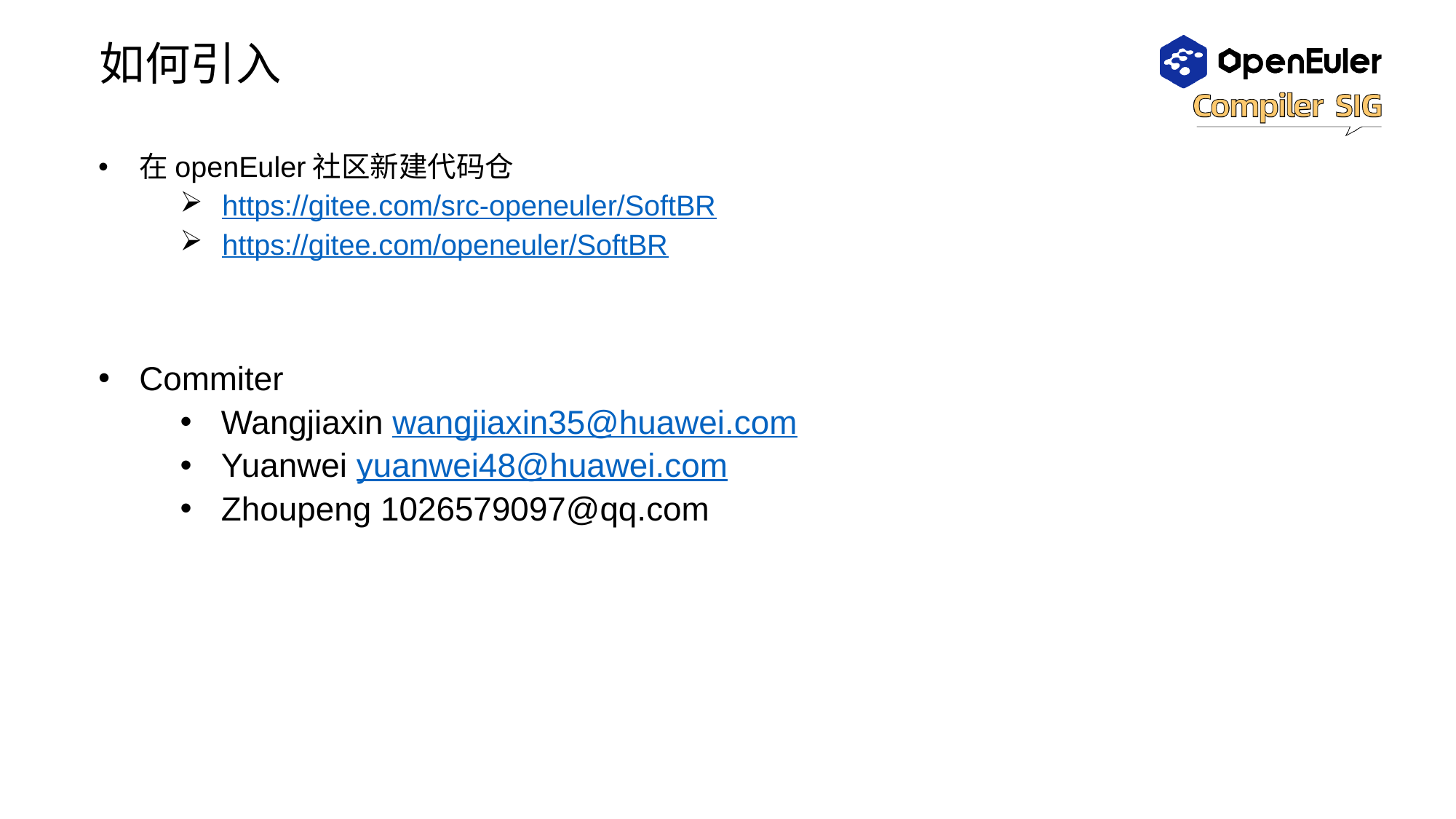

# 如何引入
在openEuler社区新建代码仓
 https://gitee.com/src-openeuler/SoftBR
 https://gitee.com/openeuler/SoftBR

Commiter
Wangjiaxin wangjiaxin35@huawei.com
Yuanwei yuanwei48@huawei.com
Zhoupeng 1026579097@qq.com